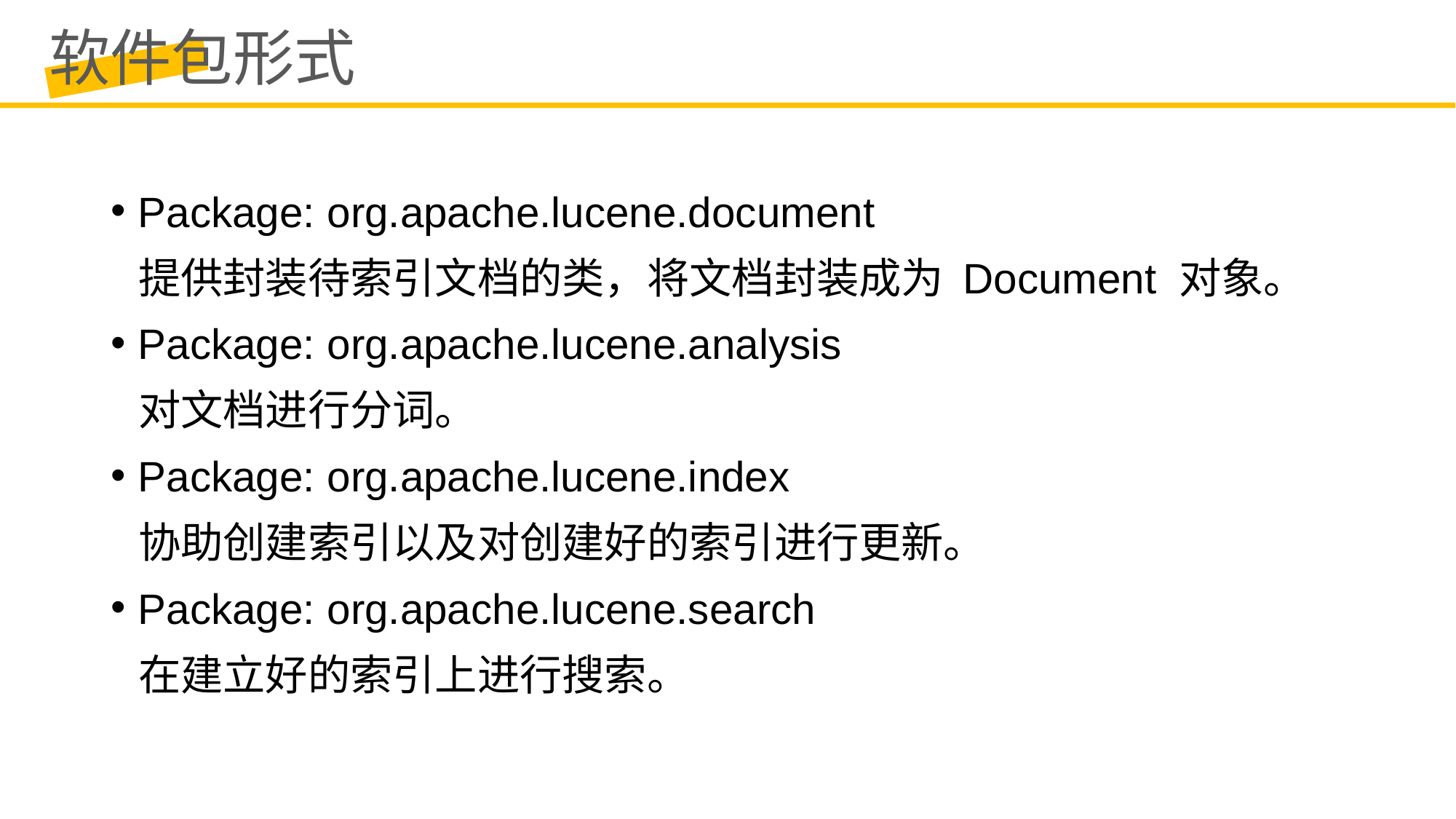

软件包形式

Package: org.apache.lucene.document
提供封装待索引文档的类，将文档封装成为 Document 对象。
Package: org.apache.lucene.analysis
对文档进行分词。
Package: org.apache.lucene.index
协助创建索引以及对创建好的索引进行更新。
Package: org.apache.lucene.search
在建立好的索引上进行搜索。